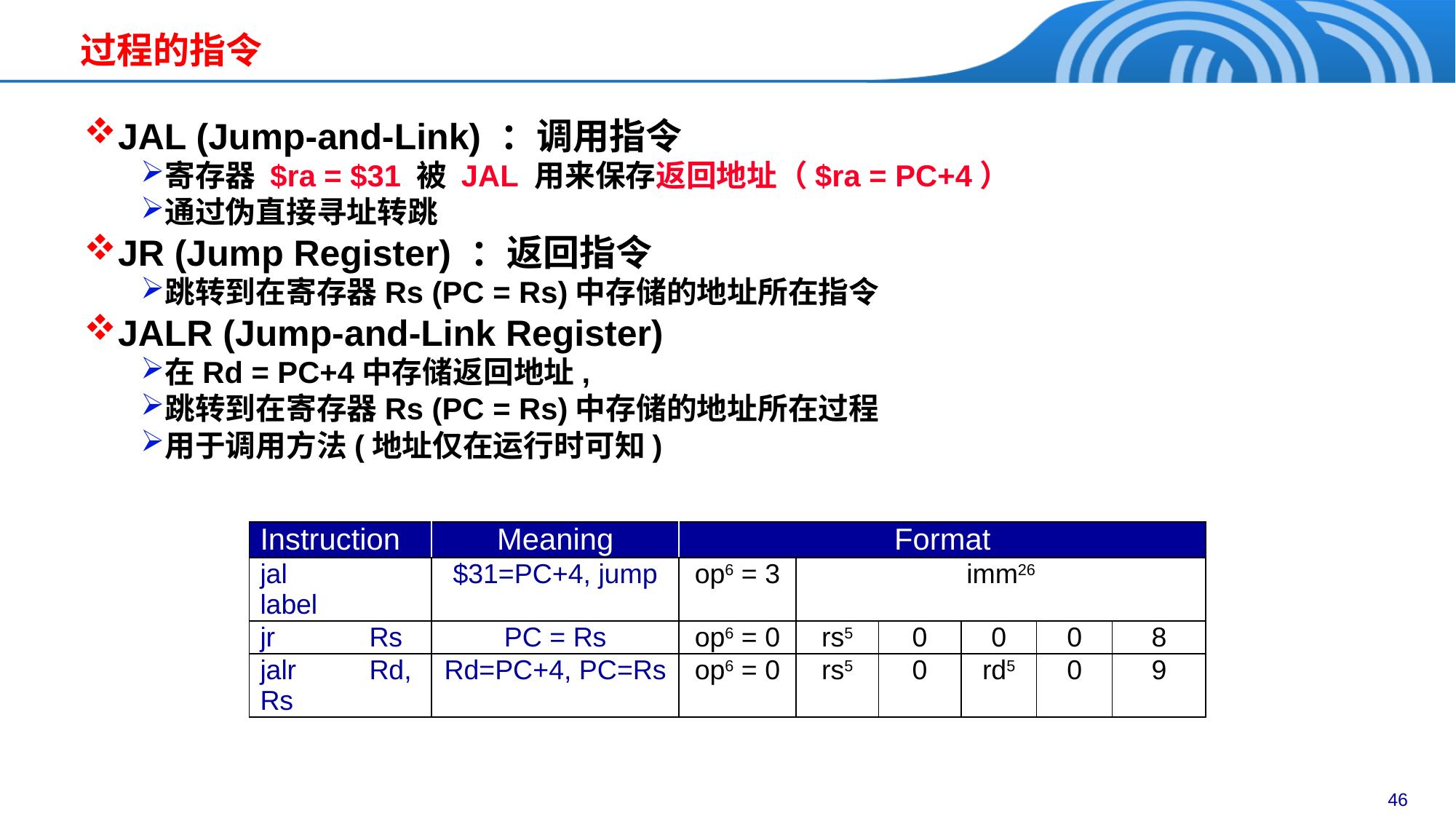

过程的指令
JAL (Jump-and-Link) ：调用指令
寄存器 $ra = $31 被 JAL 用来保存返回地址（$ra = PC+4）
通过伪直接寻址转跳
JR (Jump Register) ：返回指令
跳转到在寄存器Rs (PC = Rs)中存储的地址所在指令
JALR (Jump-and-Link Register)
在Rd = PC+4中存储返回地址,
跳转到在寄存器Rs (PC = Rs)中存储的地址所在过程
用于调用方法(地址仅在运行时可知)
| Instruction | Meaning | Format |  |  |  |  |  |
| --- | --- | --- | --- | --- | --- | --- | --- |
| jal label | $31=PC+4, jump | op6 = 3 | imm26 |  |  |  |  |
| jr Rs | PC = Rs | op6 = 0 | rs5 | 0 | 0 | 0 | 8 |
| jalr Rd, Rs | Rd=PC+4, PC=Rs | op6 = 0 | rs5 | 0 | rd5 | 0 | 9 |